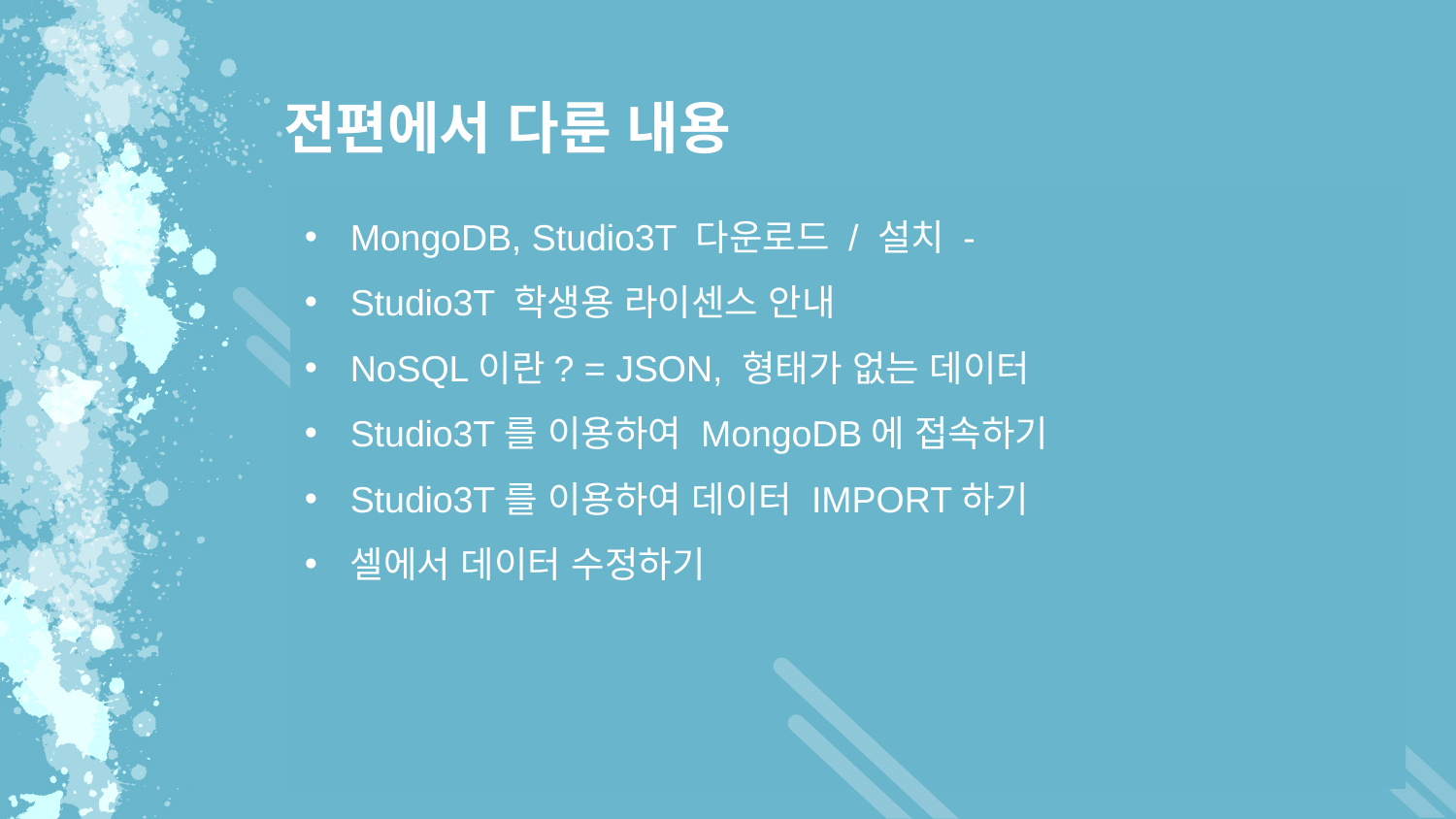

전편에서 다룬 내용
MongoDB, Studio3T 다운로드 / 설치 -
Studio3T 학생용 라이센스 안내
NoSQL이란? = JSON, 형태가 없는 데이터
Studio3T를 이용하여 MongoDB에 접속하기
Studio3T를 이용하여 데이터 IMPORT하기
셀에서 데이터 수정하기